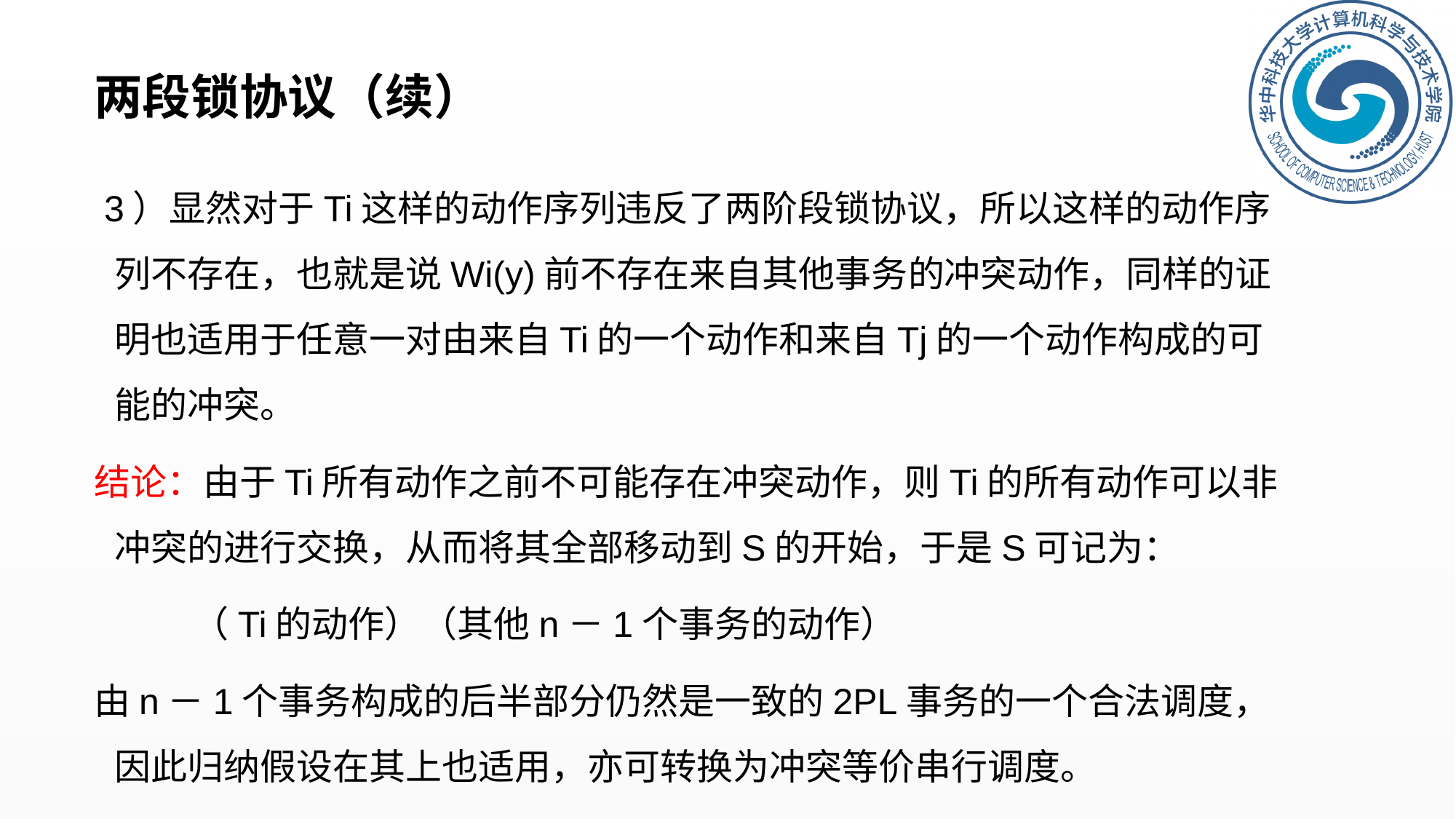

# 两段锁协议（续）
 3）显然对于Ti这样的动作序列违反了两阶段锁协议，所以这样的动作序列不存在，也就是说Wi(y)前不存在来自其他事务的冲突动作，同样的证明也适用于任意一对由来自Ti的一个动作和来自Tj的一个动作构成的可能的冲突。
结论：由于Ti所有动作之前不可能存在冲突动作，则Ti的所有动作可以非冲突的进行交换，从而将其全部移动到S的开始，于是S可记为：
           （Ti的动作）（其他n－1个事务的动作）
由n－1个事务构成的后半部分仍然是一致的2PL事务的一个合法调度，因此归纳假设在其上也适用，亦可转换为冲突等价串行调度。